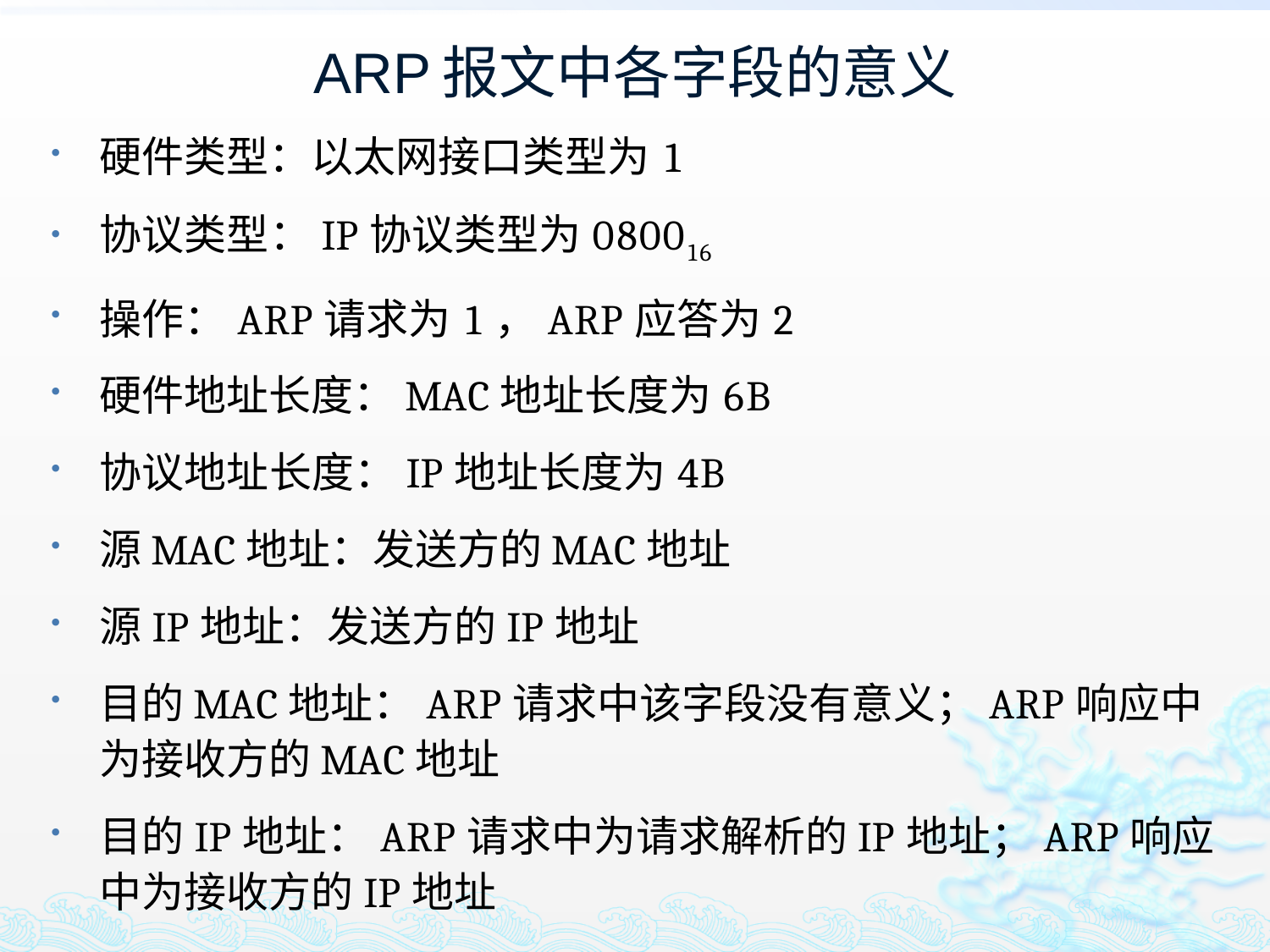

# ARP报文中各字段的意义
硬件类型：以太网接口类型为1
协议类型：IP协议类型为080016
操作：ARP请求为1，ARP应答为2
硬件地址长度：MAC地址长度为6B
协议地址长度：IP地址长度为4B
源MAC地址：发送方的MAC地址
源IP地址：发送方的IP地址
目的MAC地址：ARP请求中该字段没有意义；ARP响应中为接收方的MAC地址
目的IP地址：ARP请求中为请求解析的IP地址；ARP响应中为接收方的IP地址